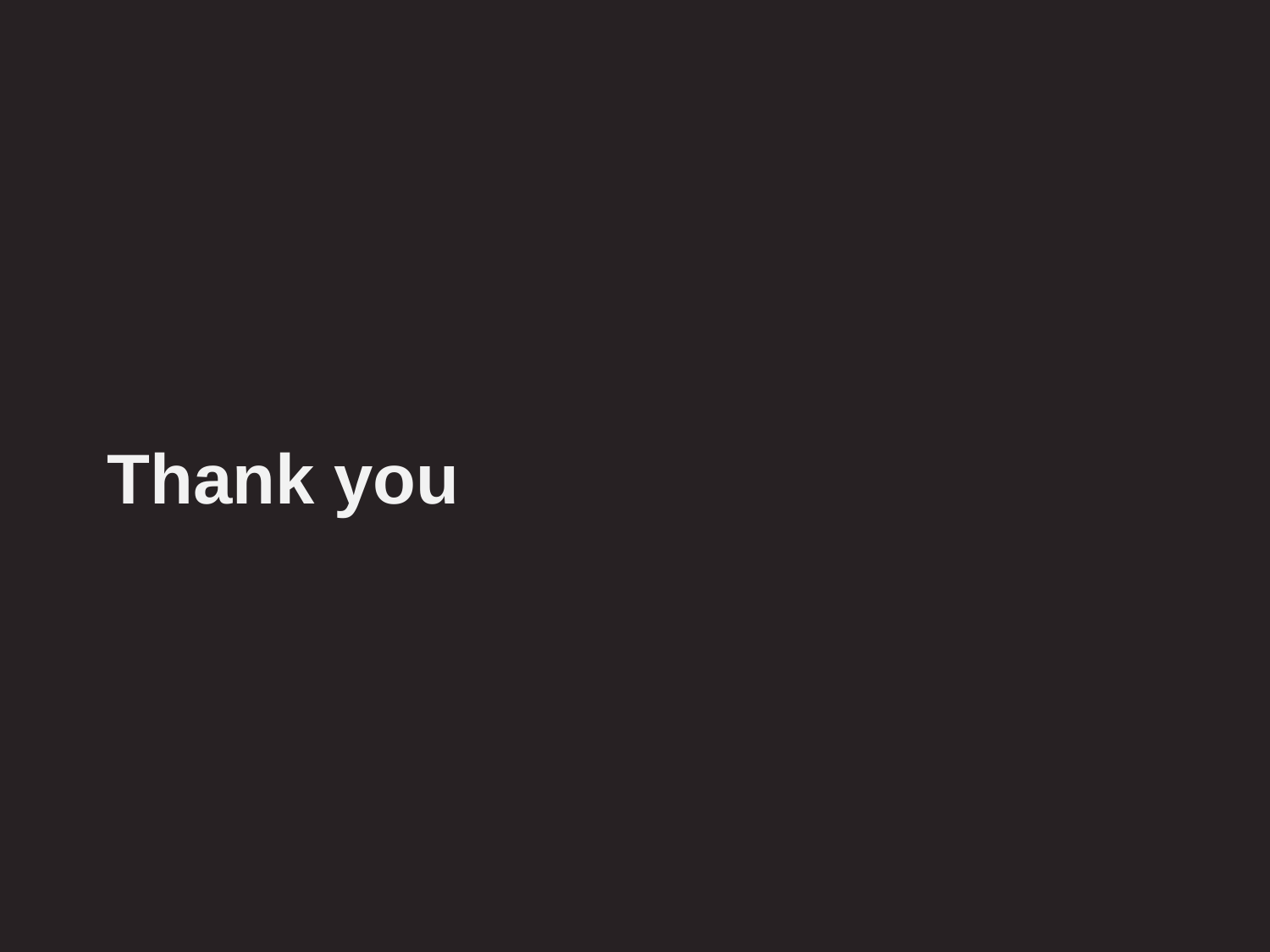

Thank you
경북대학교 컴퓨터학부
세대차이 – 도재경 강가현 강수영 윤채원